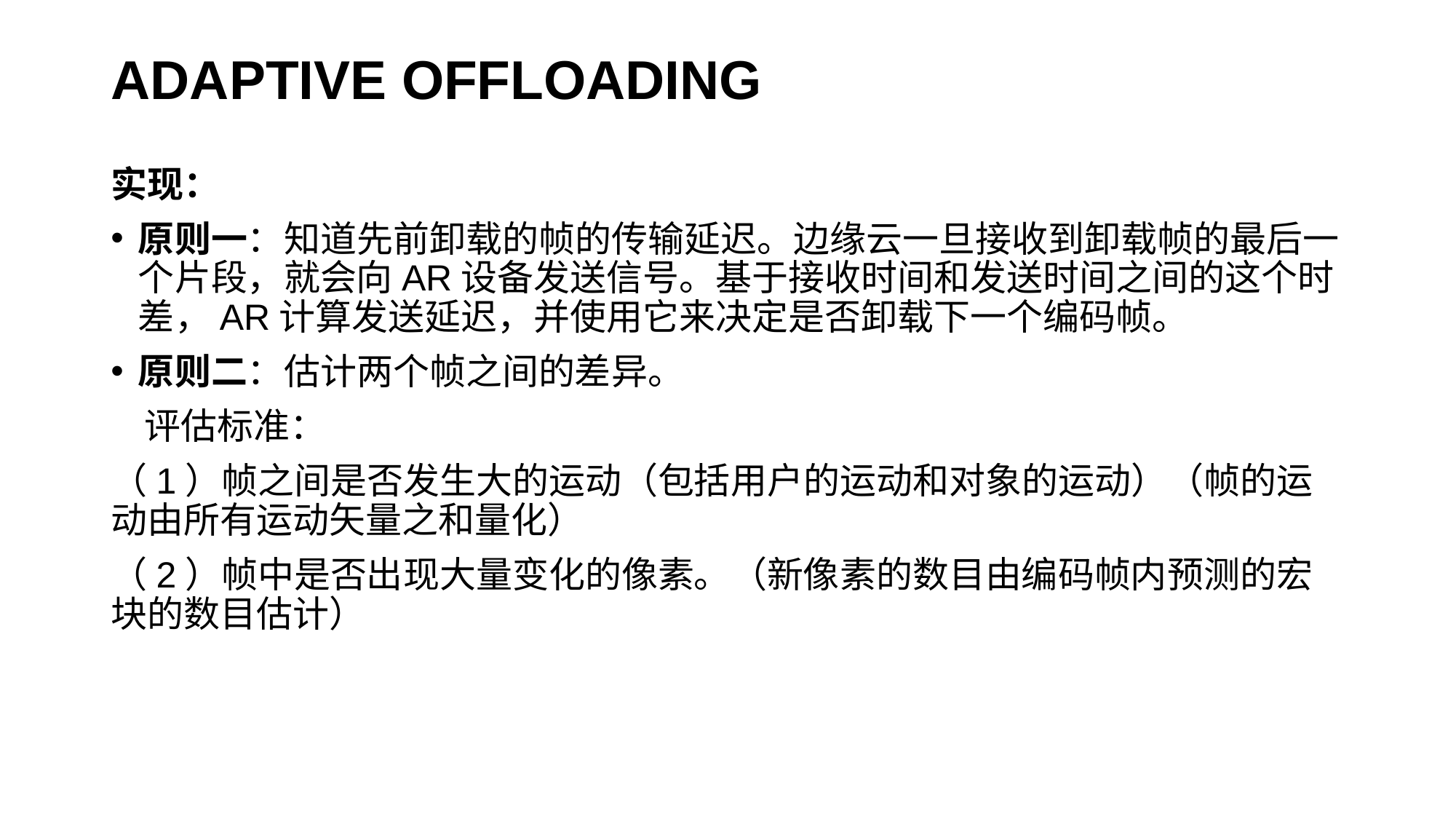

# ADAPTIVE OFFLOADING
实现：
原则一：知道先前卸载的帧的传输延迟。边缘云一旦接收到卸载帧的最后一个片段，就会向AR设备发送信号。基于接收时间和发送时间之间的这个时差，AR计算发送延迟，并使用它来决定是否卸载下一个编码帧。
原则二：估计两个帧之间的差异。
   评估标准：
（1）帧之间是否发生大的运动（包括用户的运动和对象的运动）（帧的运动由所有运动矢量之和量化）
（2）帧中是否出现大量变化的像素。（新像素的数目由编码帧内预测的宏块的数目估计）